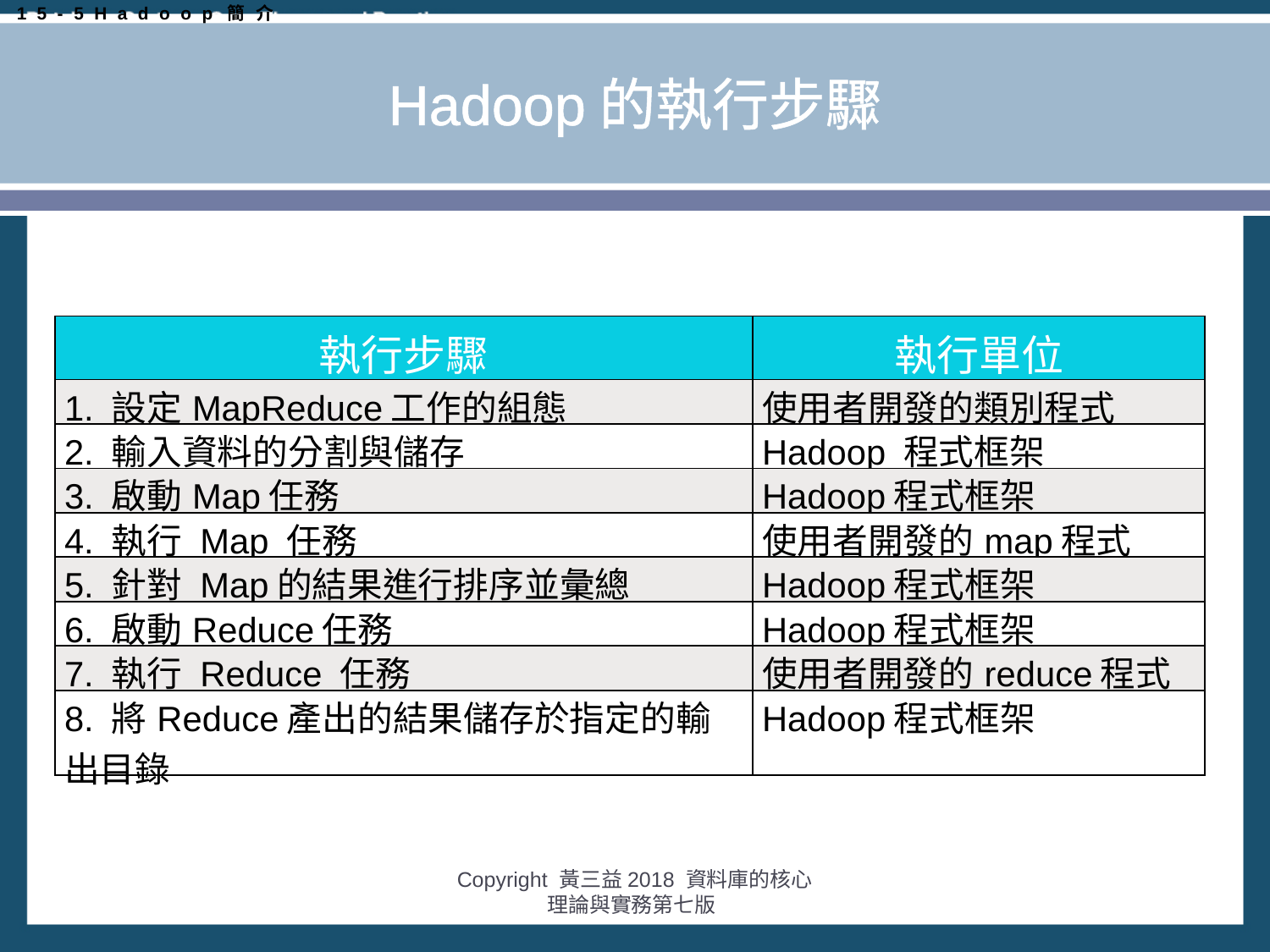

15-5Hadoop簡介
# Hadoop的執行步驟
| 執行步驟 | 執行單位 |
| --- | --- |
| 1. 設定MapReduce工作的組態 | 使用者開發的類別程式 |
| 2. 輸入資料的分割與儲存 | Hadoop 程式框架 |
| 3. 啟動Map任務 | Hadoop程式框架 |
| 4. 執行 Map 任務 | 使用者開發的map程式 |
| 5. 針對 Map的結果進行排序並彙總 | Hadoop程式框架 |
| 6. 啟動Reduce任務 | Hadoop程式框架 |
| 7. 執行 Reduce 任務 | 使用者開發的reduce程式 |
| 8. 將Reduce產出的結果儲存於指定的輸出目錄 | Hadoop程式框架 |
Copyright 黃三益2018 資料庫的核心理論與實務第七版